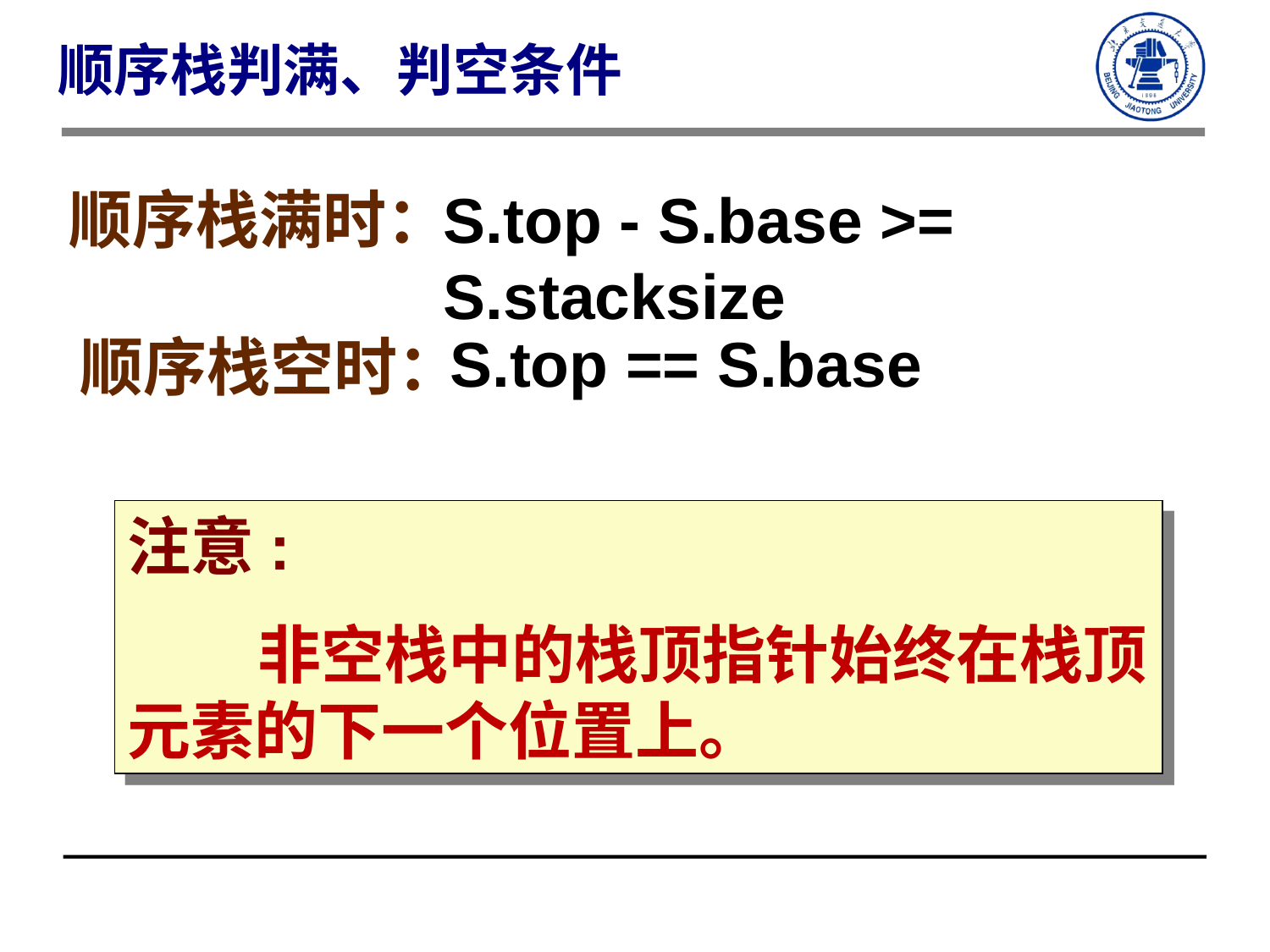

顺序栈判满、判空条件
顺序栈满时：
S.top - S.base >= S.stacksize
S.top == S.base
   顺序栈空时：
注意:
        非空栈中的栈顶指针始终在栈顶元素的下一个位置上。